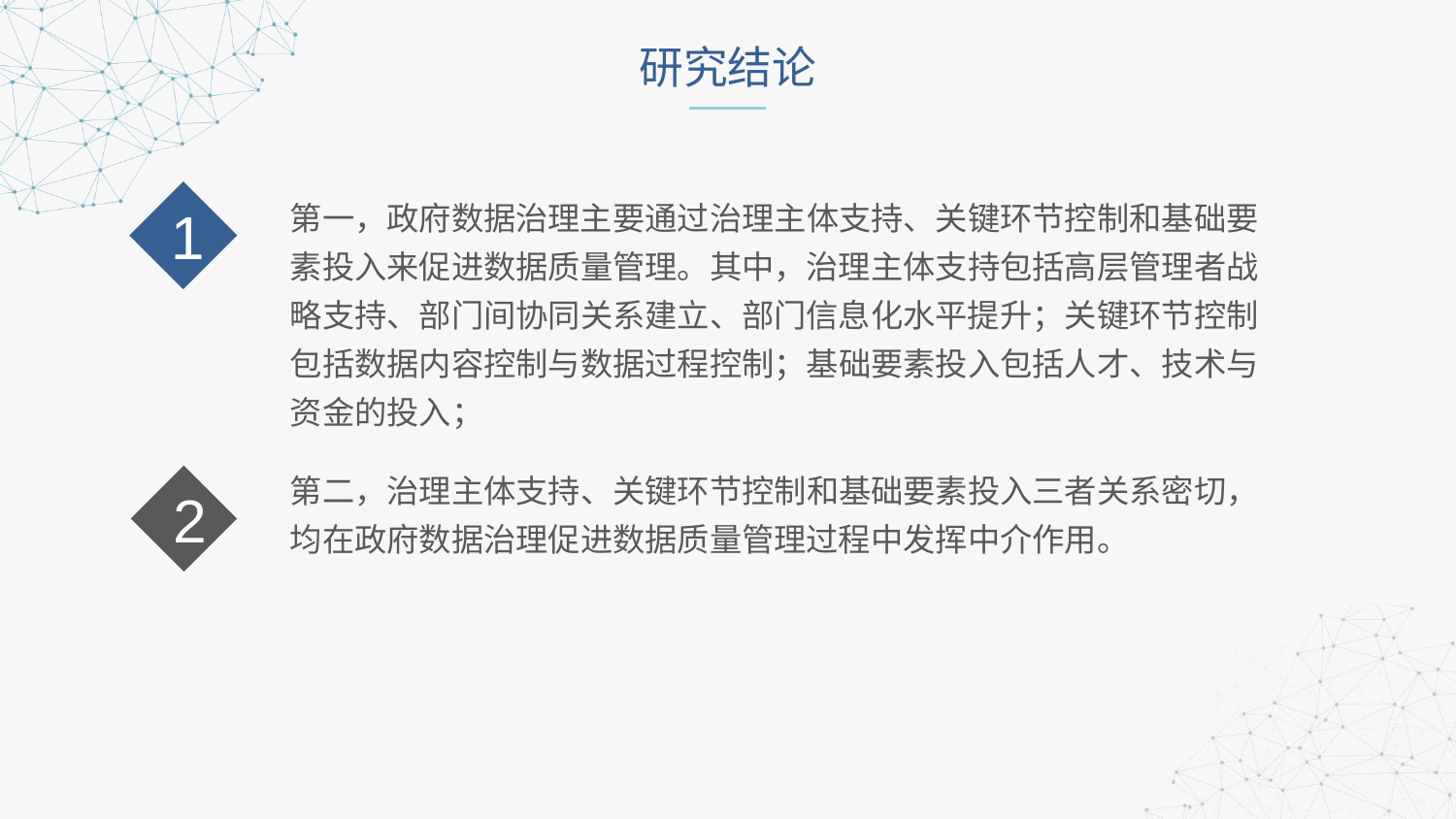

研究结论
1
第一，政府数据治理主要通过治理主体支持、关键环节控制和基础要素投入来促进数据质量管理。其中，治理主体支持包括高层管理者战略支持、部门间协同关系建立、部门信息化水平提升；关键环节控制包括数据内容控制与数据过程控制；基础要素投入包括人才、技术与资金的投入；
第二，治理主体支持、关键环节控制和基础要素投入三者关系密切，均在政府数据治理促进数据质量管理过程中发挥中介作用。

2